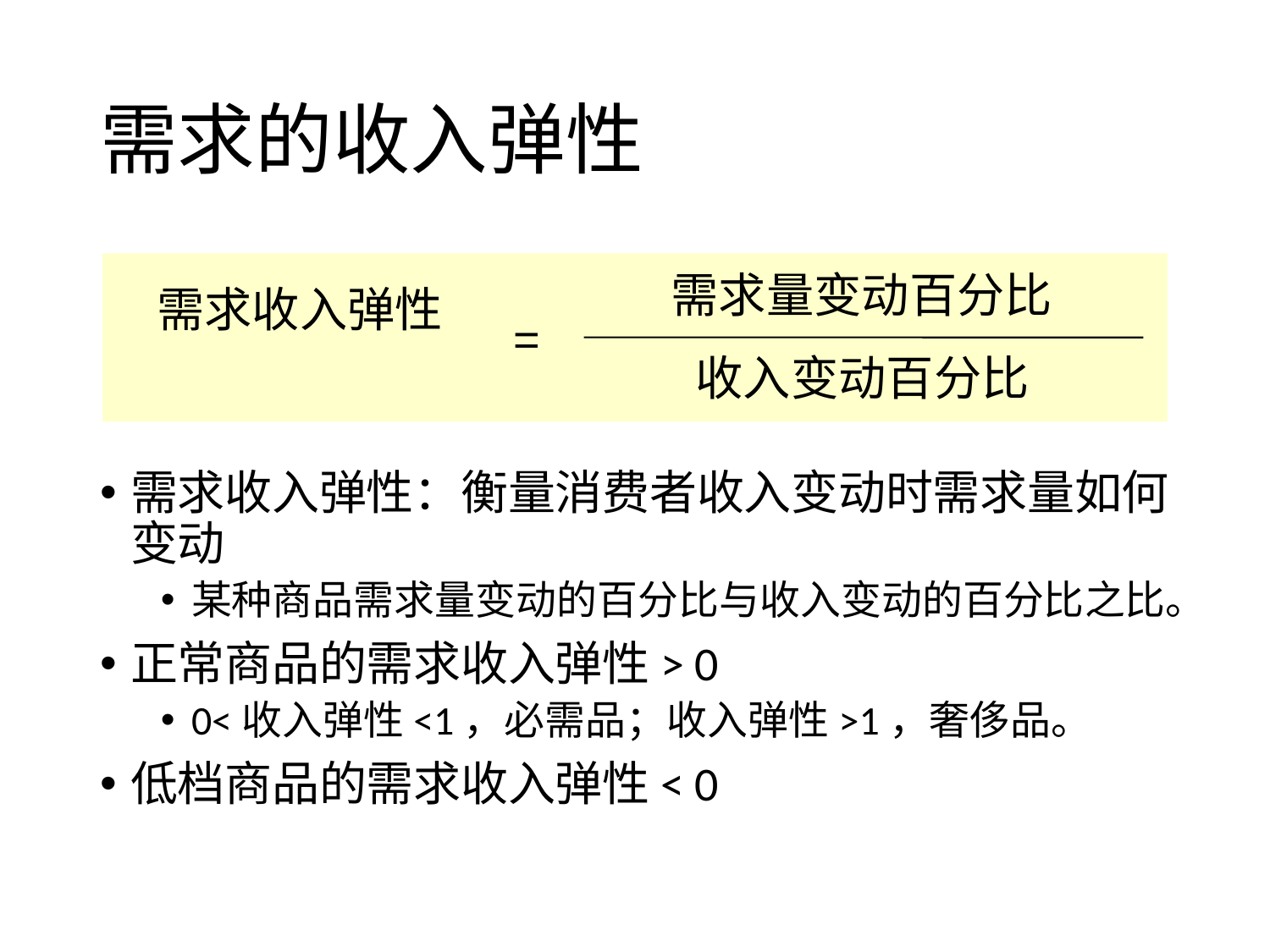

# 需求的收入弹性

需求收入弹性：衡量消费者收入变动时需求量如何变动
某种商品需求量变动的百分比与收入变动的百分比之比。
正常商品的需求收入弹性> 0
0<收入弹性<1，必需品；收入弹性>1，奢侈品。
低档商品的需求收入弹性< 0

需求量变动百分比

收入变动百分比
需求收入弹性
=